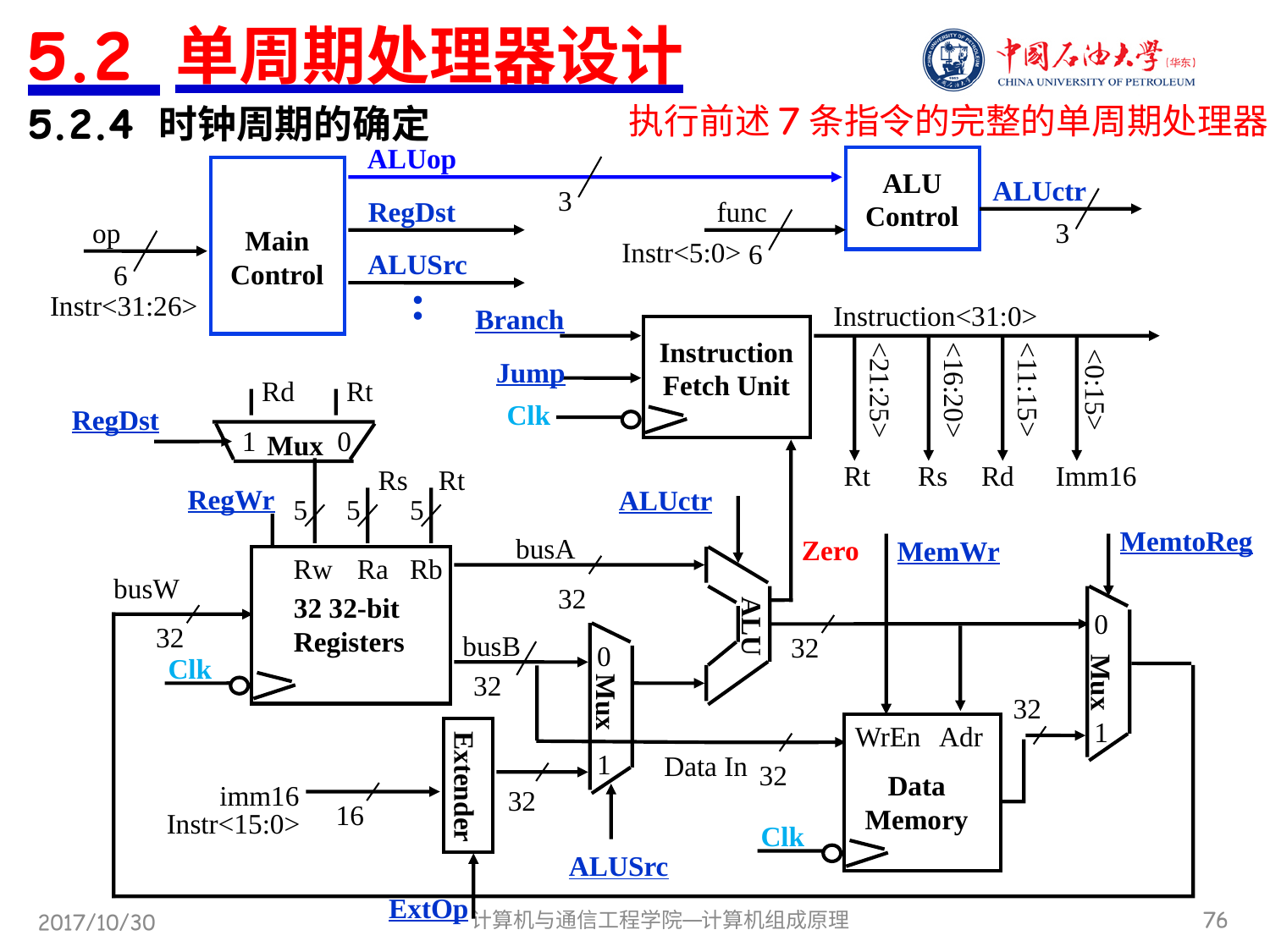

# 5.2 单周期处理器设计
执行前述7条指令的完整的单周期处理器
5.2.4 时钟周期的确定

ALUop

ALU
Control
ALUctr

3
RegDst
func

op

3

Main
Control
Instr<5:0>

6

ALUSrc

6
:

Instr<31:26>

Instruction<31:0>
Branch

Instruction
Fetch Unit

Jump
Rd
Rt
<21:25>
<16:20>
<11:15>
<0:15>

Clk
RegDst

1
0

Mux

Rt
Rs
Rd
Imm16
Rs
Rt

RegWr
ALUctr
5
5
5

MemtoReg
busA
Zero
MemWr

Rw
Ra
Rb

busW

32
32 32-bit
Registers

0
ALU

32

busB

32

0

Clk
Mux
32

Mux

32
1
WrEn
Adr

1

Data In

32
Data
Memory

Extender
imm16

32

16

Instr<15:0>

Clk

ALUSrc

ExtOp
计算机与通信工程学院—计算机组成原理
76
2017/10/30